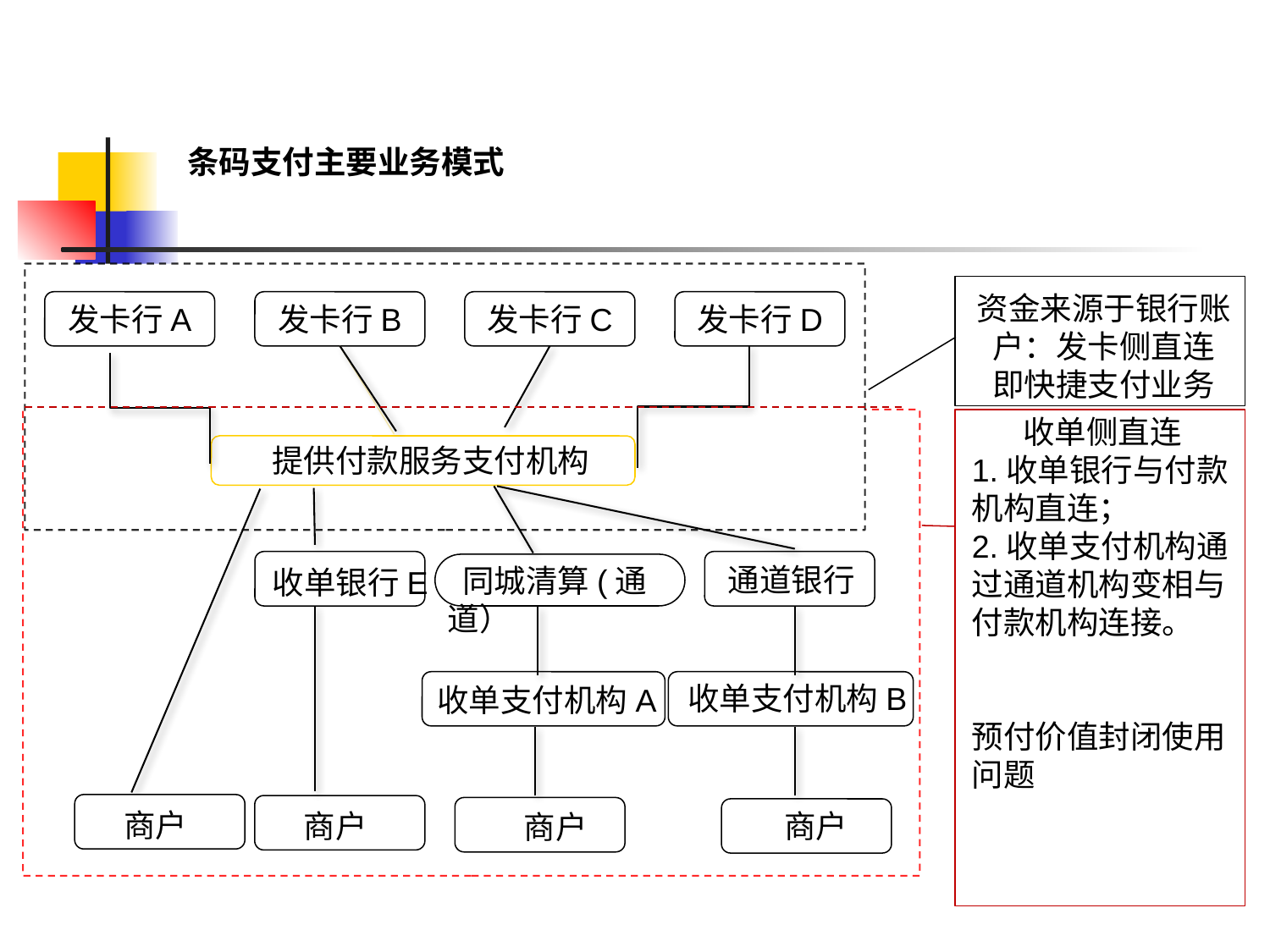

条码支付主要业务模式

资金来源于银行账户：发卡侧直连
即快捷支付业务

发卡行A
发卡行B
发卡行C
发卡行D
收单侧直连
1.收单银行与付款机构直连；
2.收单支付机构通过通道机构变相与付款机构连接。

预付价值封闭使用问题

 提供付款服务支付机构

  通道银行

 同城清算(通道）
 收单银行E

收单支付机构B
收单支付机构A

    商户
    商户
    商户
    商户